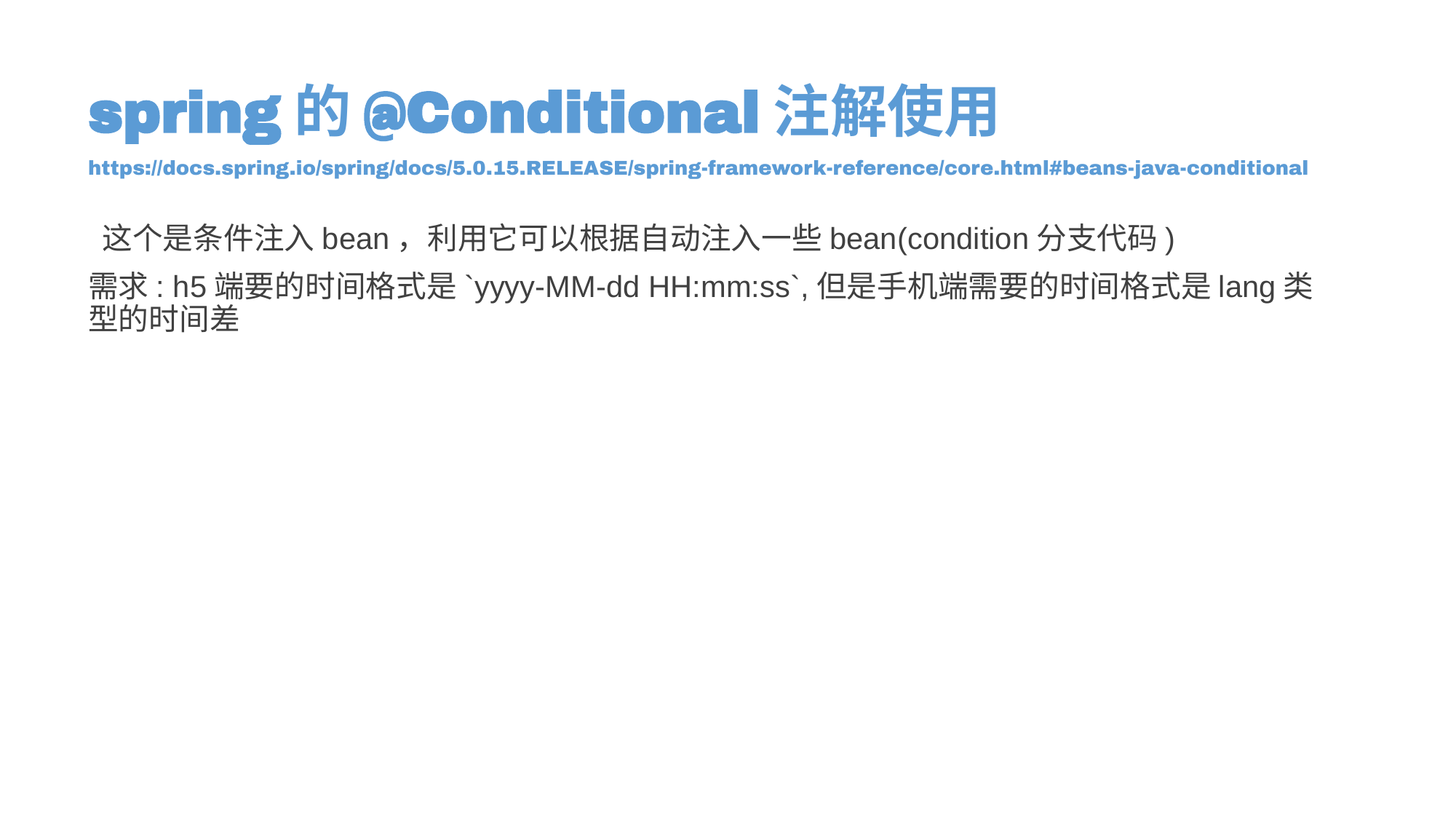

# spring的@Conditional注解使用 https://docs.spring.io/spring/docs/5.0.15.RELEASE/spring-framework-reference/core.html#beans-java-conditional
 这个是条件注入bean，利用它可以根据自动注入一些bean(condition分支代码)
需求: h5端要的时间格式是`yyyy-MM-dd HH:mm:ss`,但是手机端需要的时间格式是lang类型的时间差